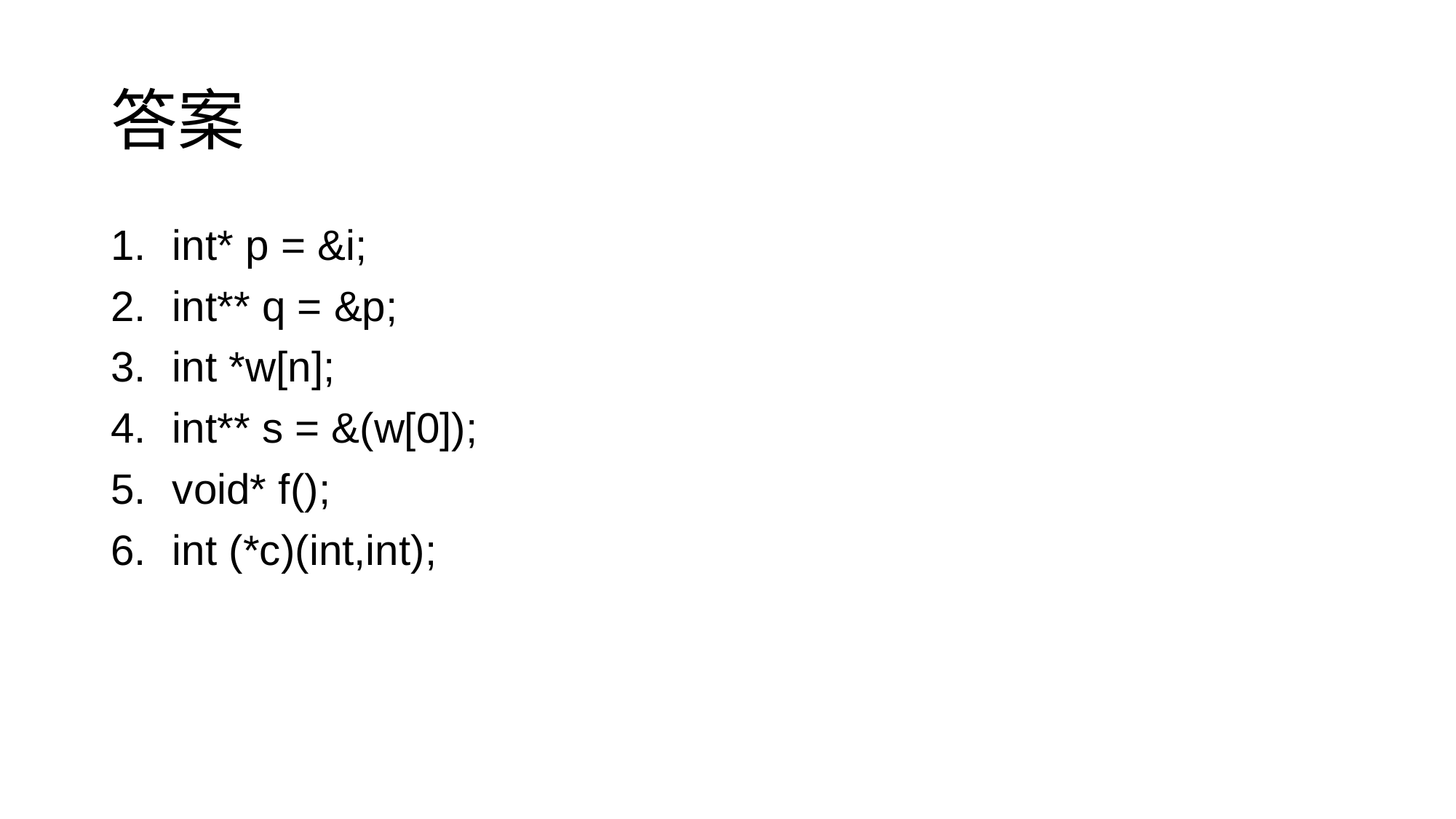

# 答案
int* p = &i;
int** q = &p;
int *w[n];
int** s = &(w[0]);
void* f();
int (*c)(int,int);